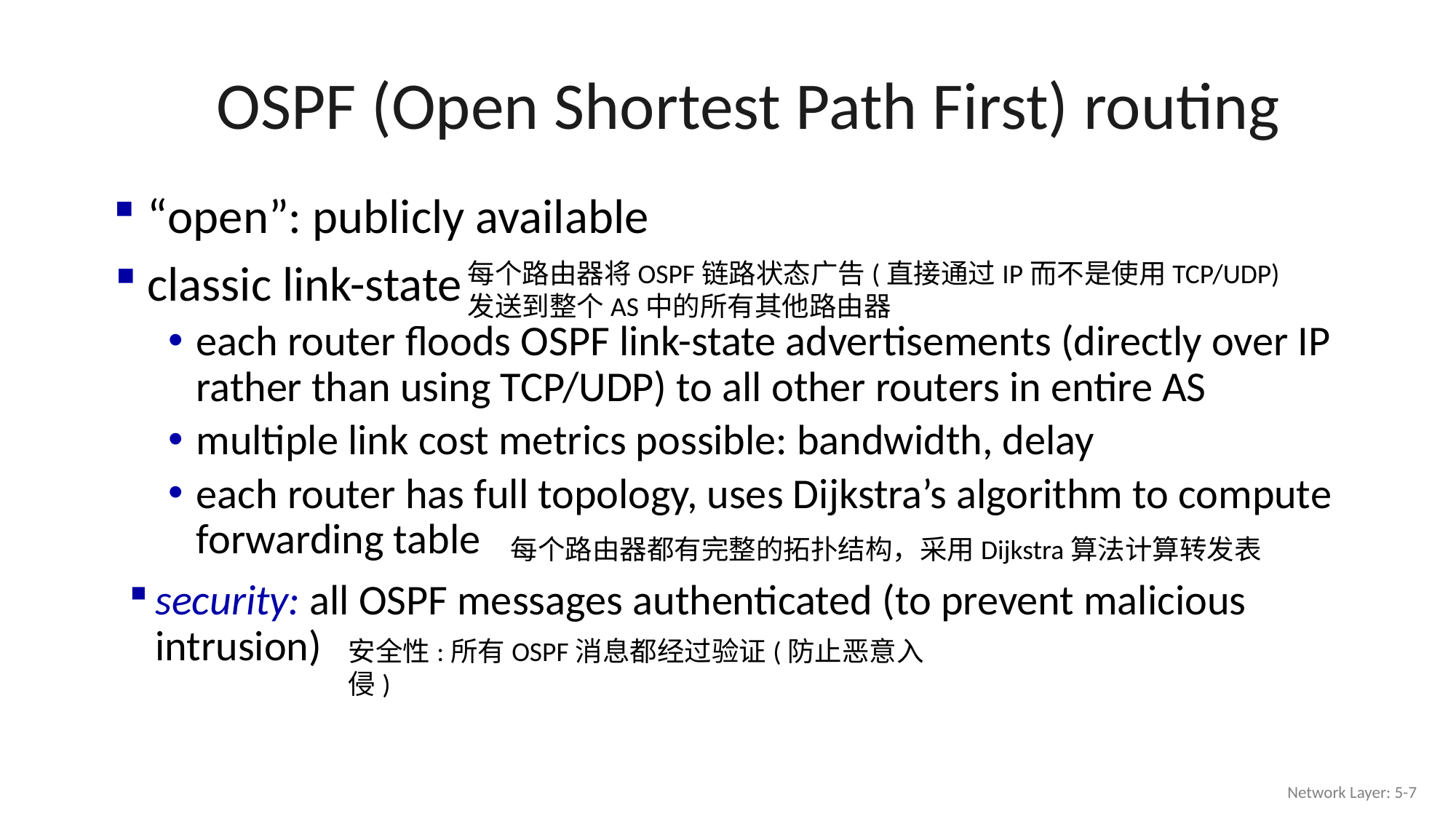

# OSPF (Open Shortest Path First) routing
“open”: publicly available
classic link-state
each router floods OSPF link-state advertisements (directly over IP rather than using TCP/UDP) to all other routers in entire AS
multiple link cost metrics possible: bandwidth, delay
each router has full topology, uses Dijkstra’s algorithm to compute forwarding table
security: all OSPF messages authenticated (to prevent malicious intrusion)

每个路由器将OSPF链路状态广告(直接通过IP而不是使用TCP/UDP)发送到整个AS中的所有其他路由器
每个路由器都有完整的拓扑结构，采用Dijkstra算法计算转发表
安全性:所有OSPF消息都经过验证(防止恶意入侵)
Network Layer: 5-7